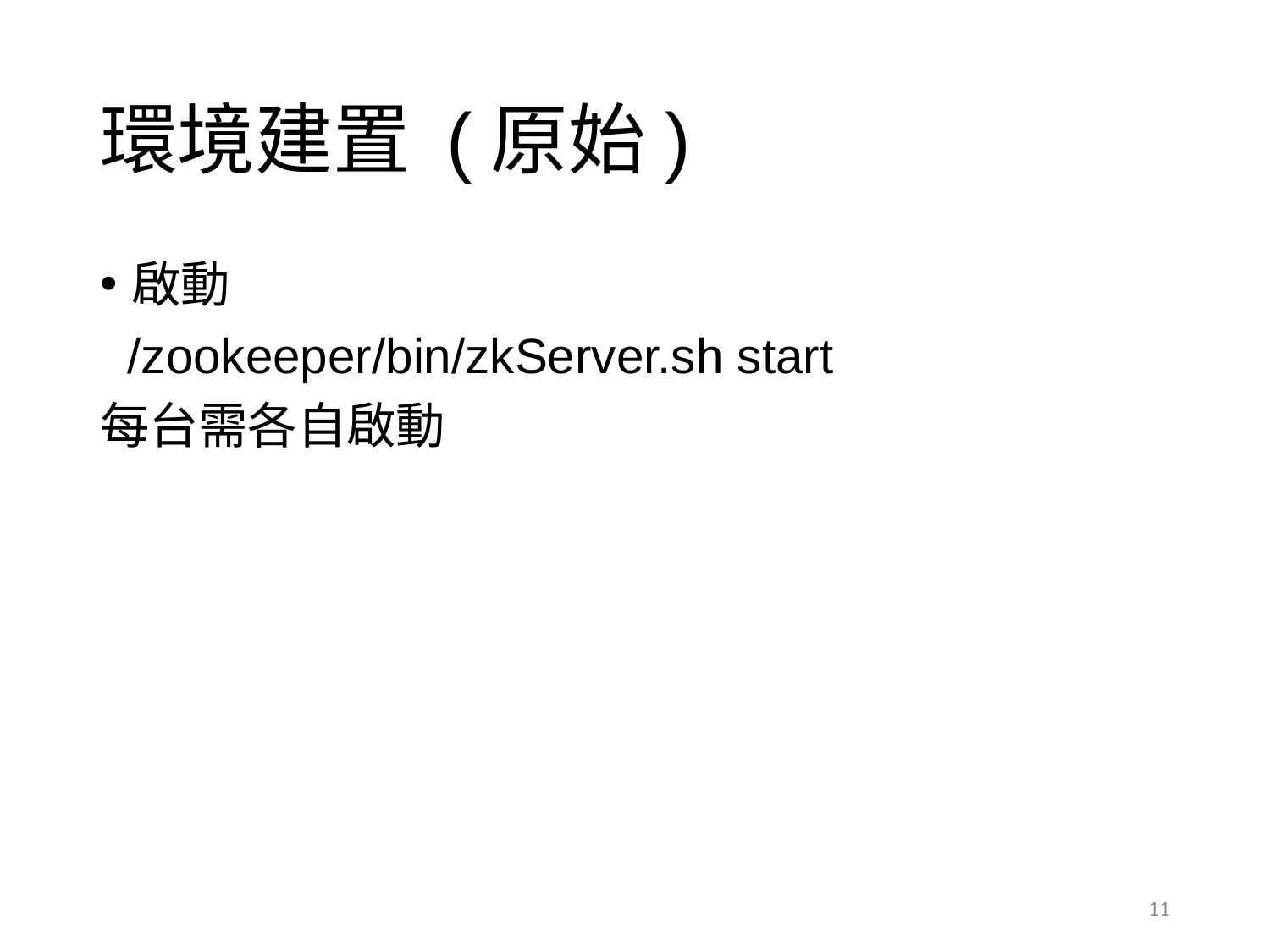

# 環境建置 (原始)
啟動
  /zookeeper/bin/zkServer.sh start
每台需各自啟動

11